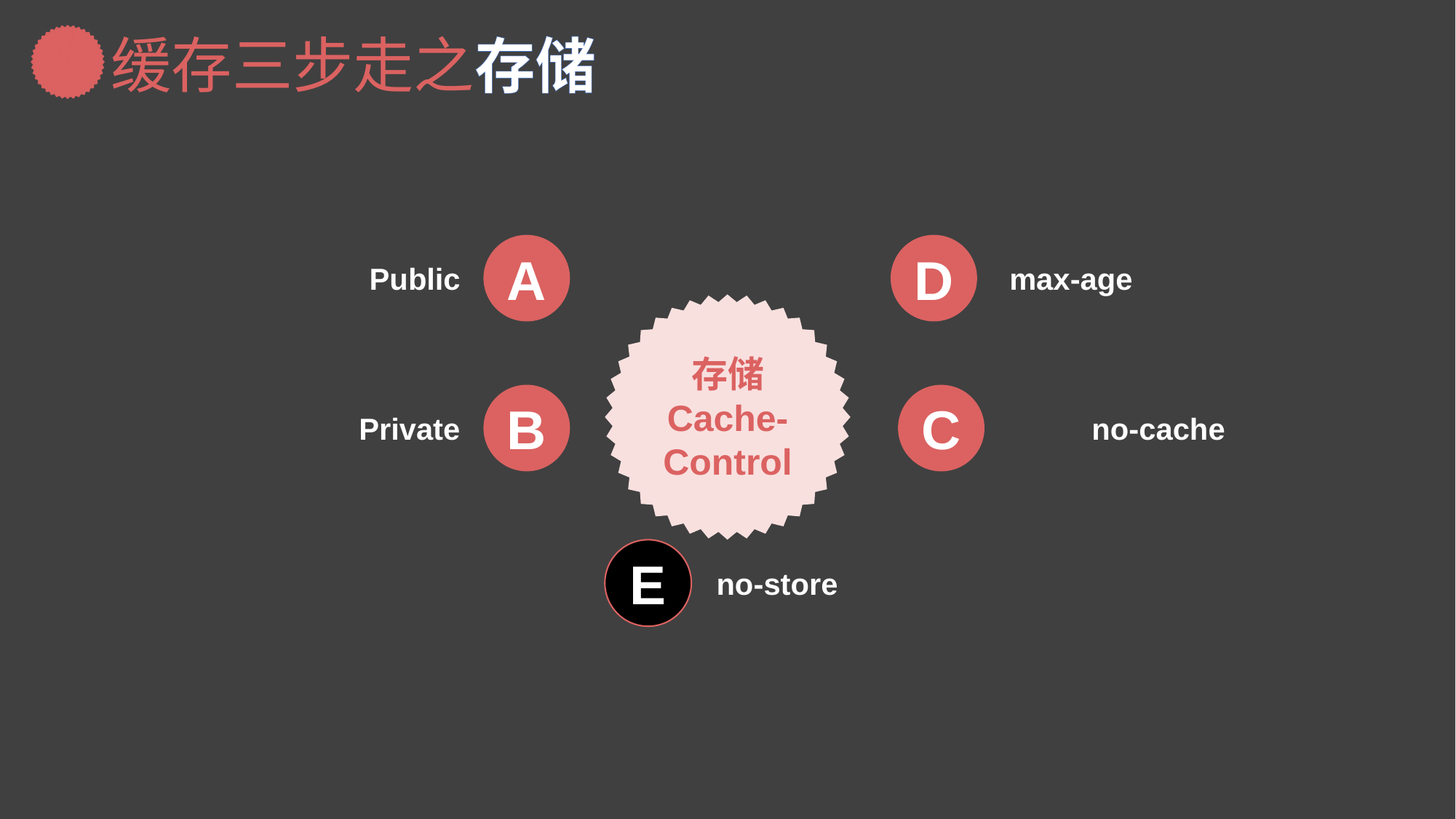

缓存三步走之存储
Public
A
D
max-age
存储
Cache-Control
no-cache
Private
B
C
E
no-store